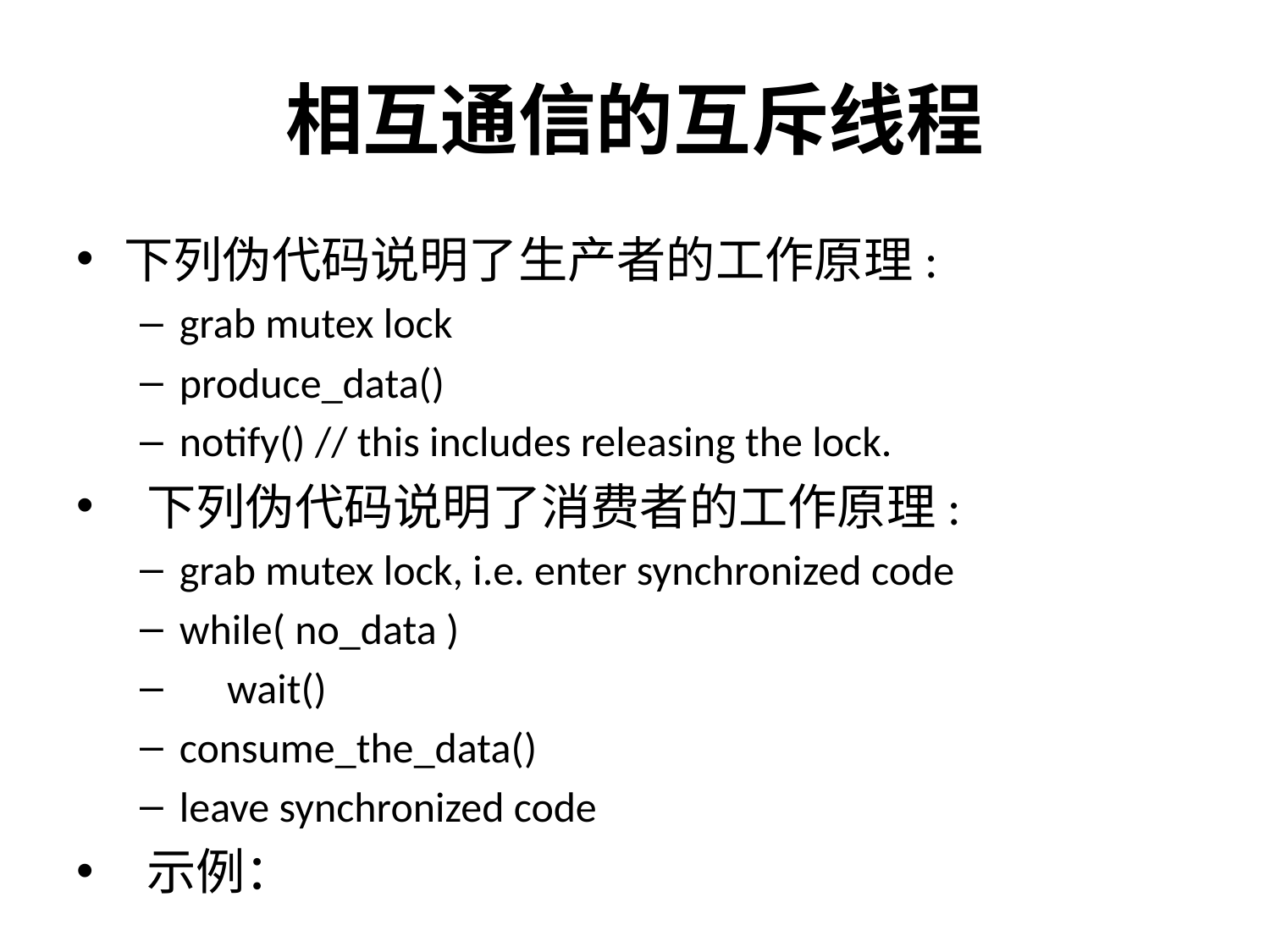

# 相互通信的互斥线程
下列伪代码说明了生产者的工作原理:
grab mutex lock
produce_data()
notify() // this includes releasing the lock.
 下列伪代码说明了消费者的工作原理:
grab mutex lock, i.e. enter synchronized code
while( no_data )
     wait()
consume_the_data()
leave synchronized code
 示例：